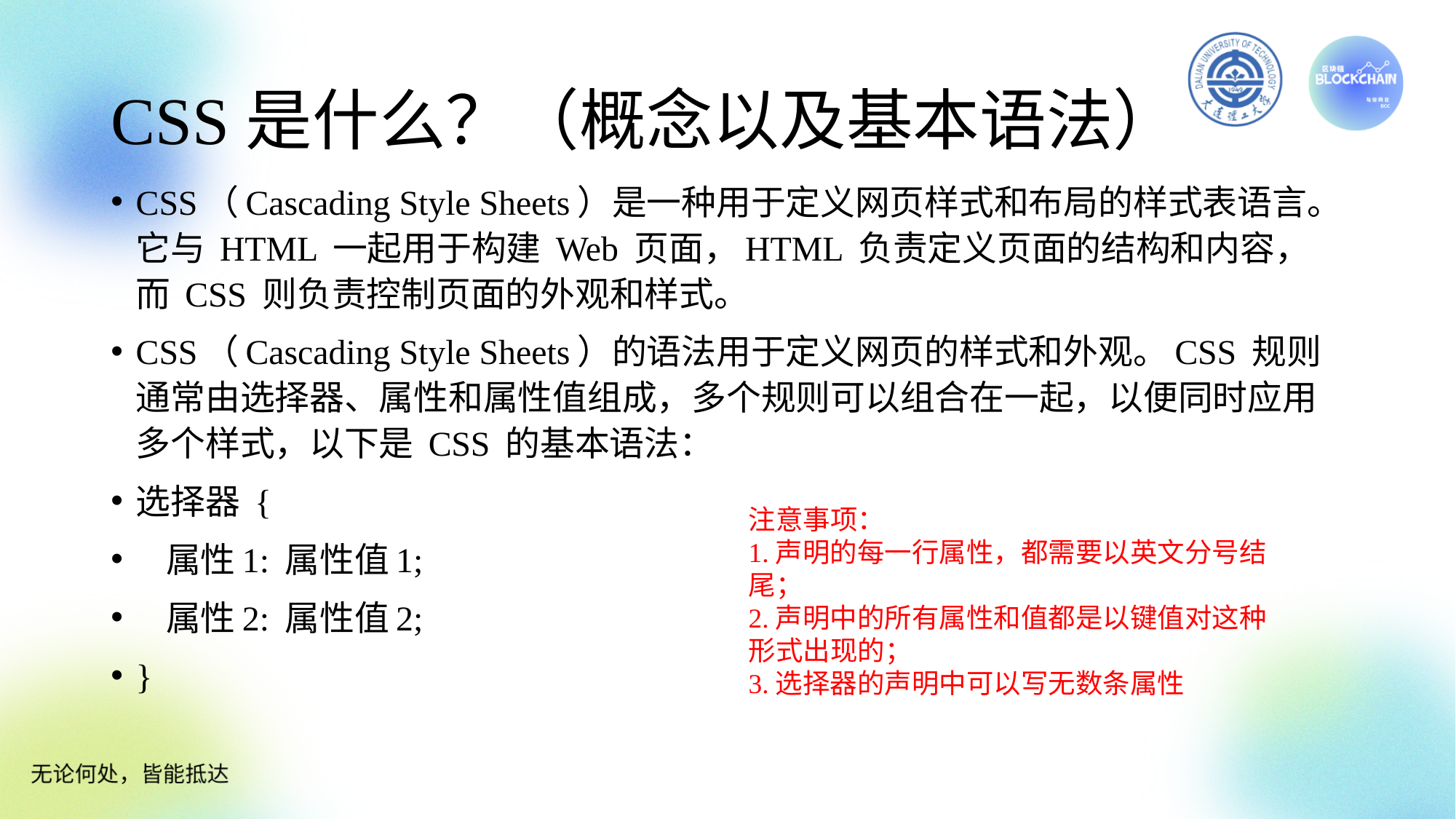

# CSS是什么？（概念以及基本语法）
CSS（Cascading Style Sheets）是一种用于定义网页样式和布局的样式表语言。它与 HTML 一起用于构建 Web 页面，HTML 负责定义页面的结构和内容，而 CSS 则负责控制页面的外观和样式。
CSS（Cascading Style Sheets）的语法用于定义网页的样式和外观。CSS 规则通常由选择器、属性和属性值组成，多个规则可以组合在一起，以便同时应用多个样式，以下是 CSS 的基本语法：
选择器 {
   属性1: 属性值1;
   属性2: 属性值2;
}
注意事项：
1.声明的每一行属性，都需要以英文分号结尾；
2.声明中的所有属性和值都是以键值对这种形式出现的；
3.选择器的声明中可以写无数条属性